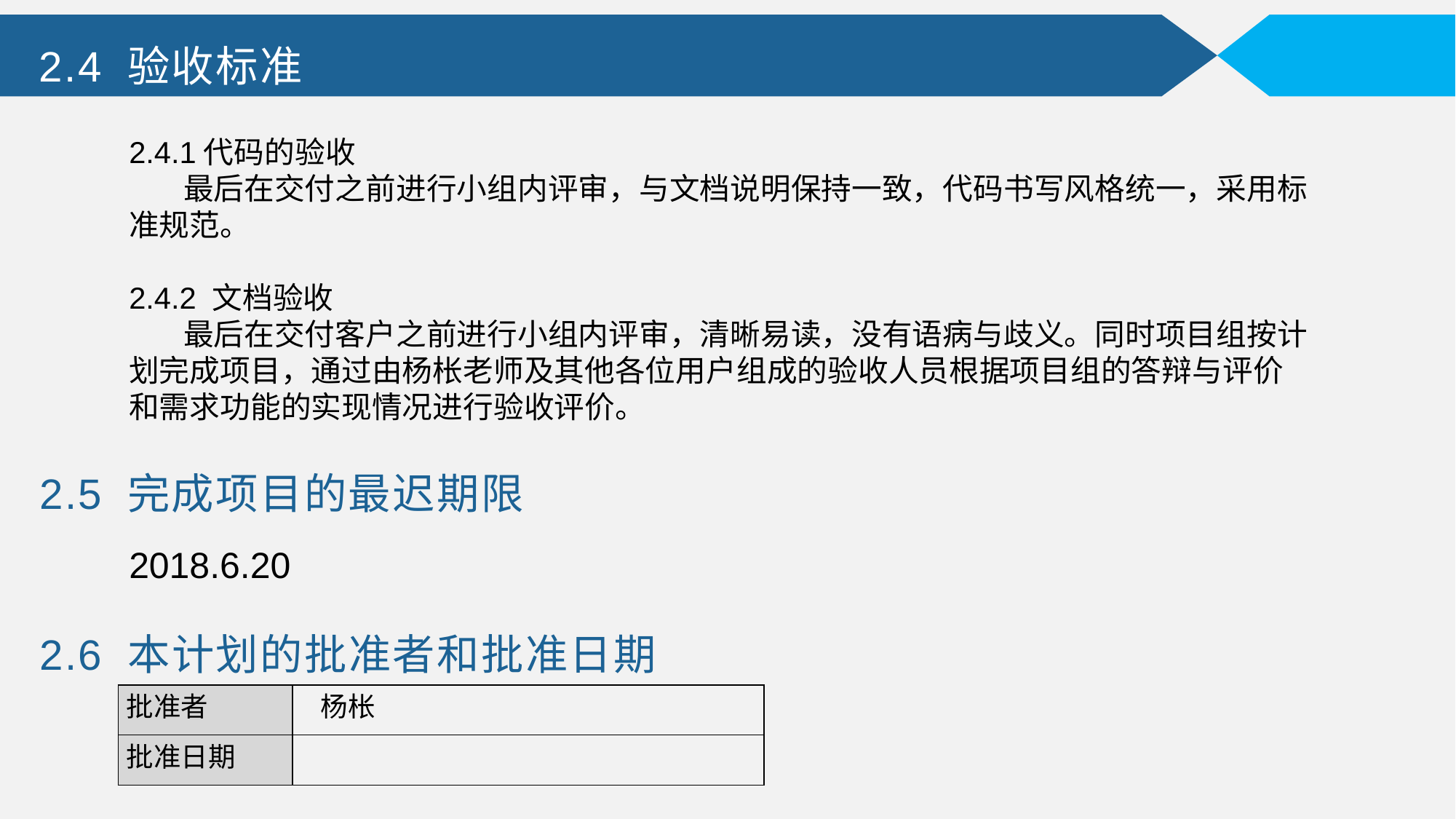

2.4 验收标准

2.4.1代码的验收
       最后在交付之前进行小组内评审，与文档说明保持一致，代码书写风格统一，采用标准规范。

2.4.2 文档验收
       最后在交付客户之前进行小组内评审，清晰易读，没有语病与歧义。同时项目组按计划完成项目，通过由杨枨老师及其他各位用户组成的验收人员根据项目组的答辩与评价和需求功能的实现情况进行验收评价。

2.5 完成项目的最迟期限
2018.6.20
2.6 本计划的批准者和批准日期
| 批准者 | 杨枨 |
| --- | --- |
| 批准日期 |  |